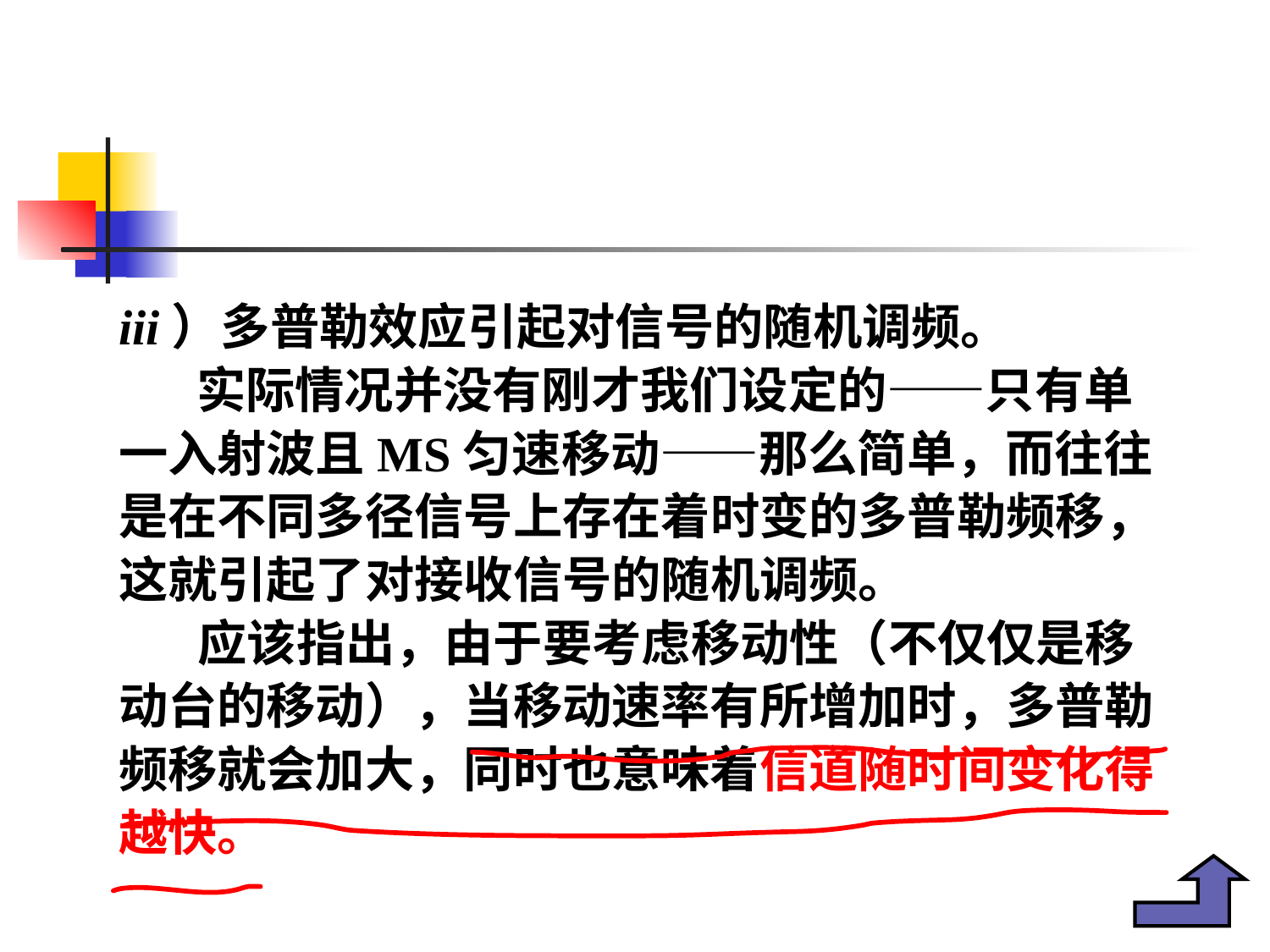

#
iii）多普勒效应引起对信号的随机调频。
      实际情况并没有刚才我们设定的——只有单
一入射波且MS匀速移动——那么简单，而往往
是在不同多径信号上存在着时变的多普勒频移，
这就引起了对接收信号的随机调频。
      应该指出，由于要考虑移动性（不仅仅是移
动台的移动），当移动速率有所增加时，多普勒
频移就会加大，同时也意味着信道随时间变化得
越快。